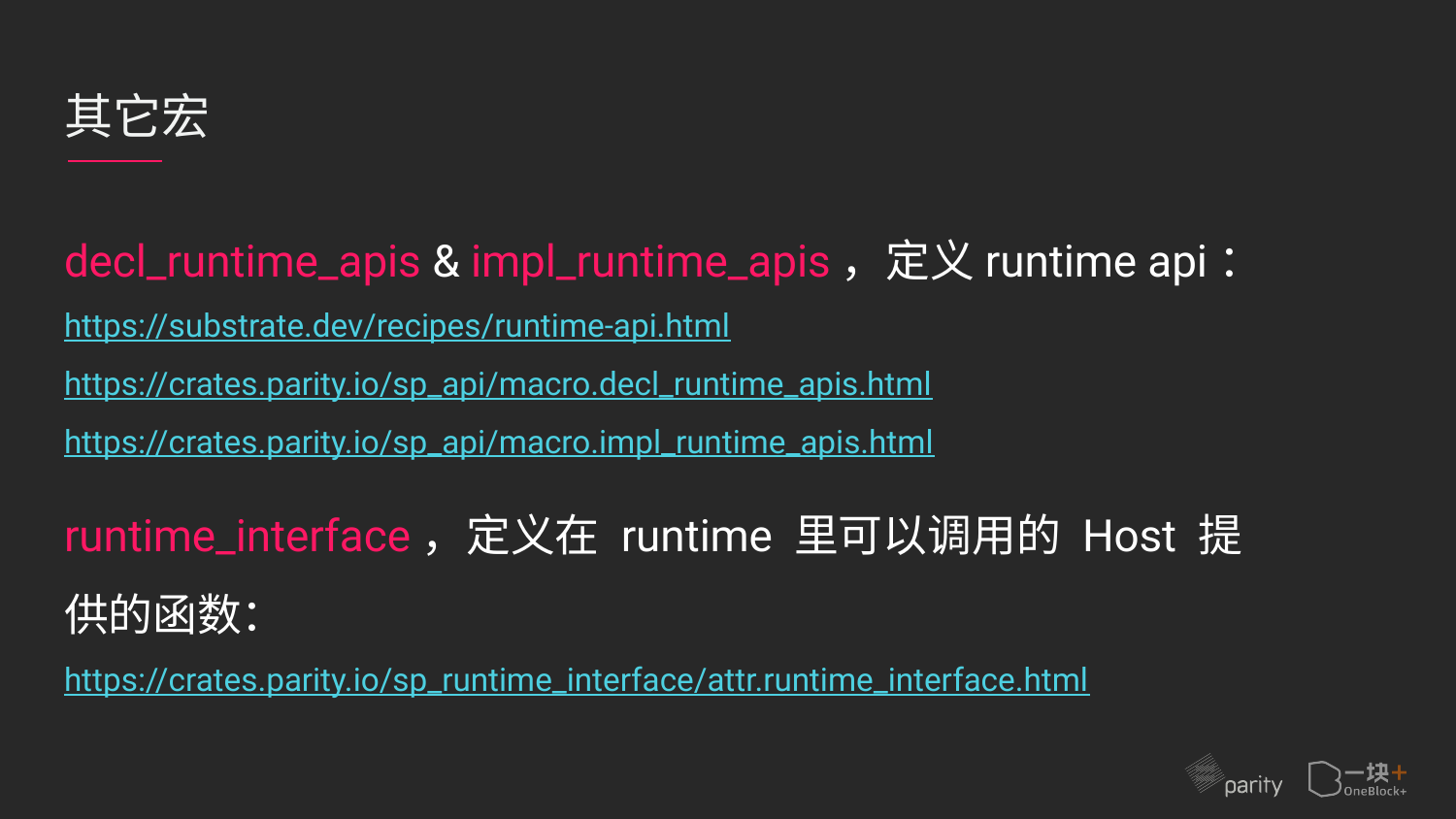

# 其它宏
decl_runtime_apis & impl_runtime_apis，定义runtime api：
https://substrate.dev/recipes/runtime-api.html
https://crates.parity.io/sp_api/macro.decl_runtime_apis.html
https://crates.parity.io/sp_api/macro.impl_runtime_apis.html
runtime_interface，定义在 runtime 里可以调用的 Host 提供的函数：
https://crates.parity.io/sp_runtime_interface/attr.runtime_interface.html